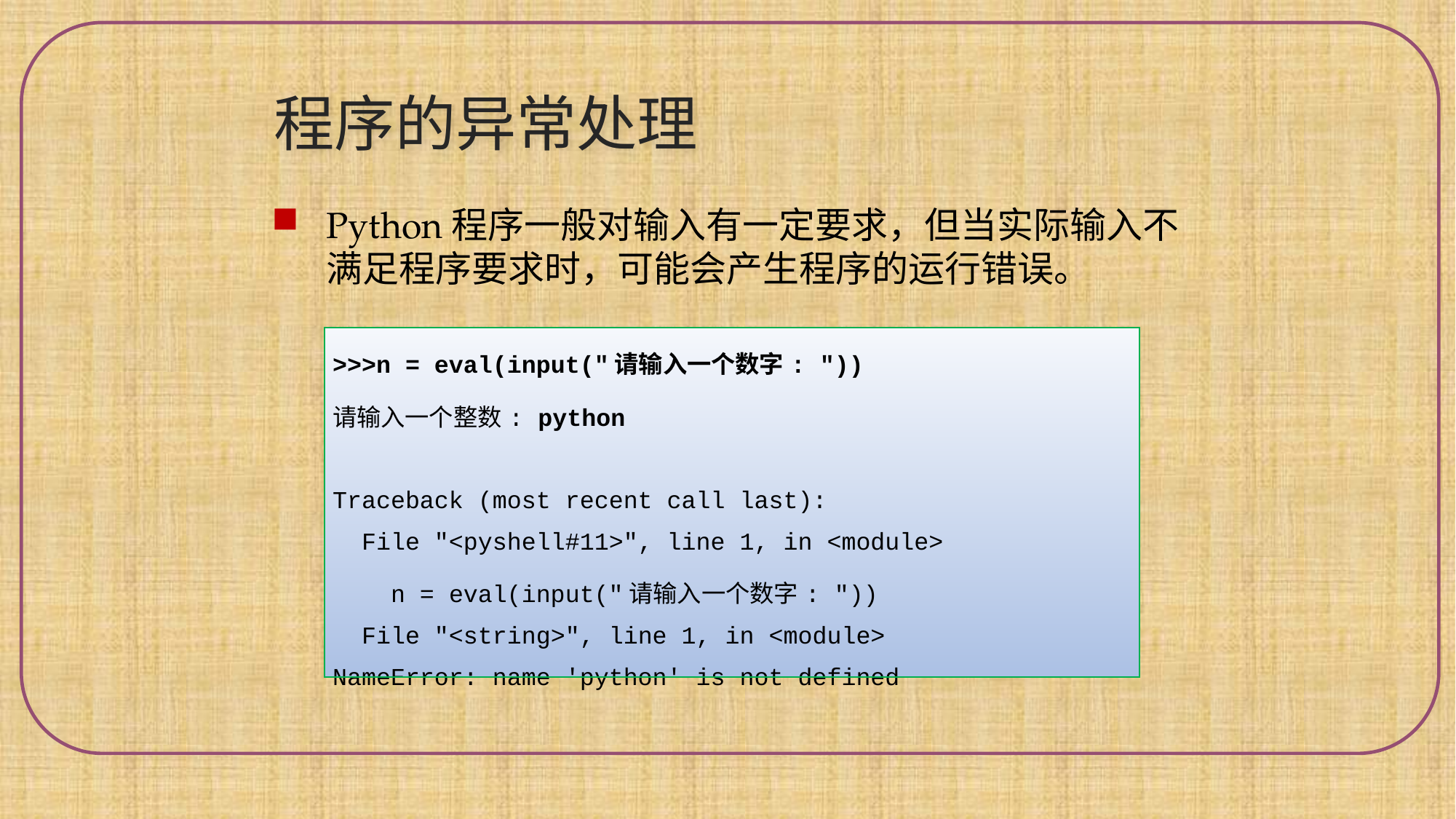

程序的异常处理
Python程序一般对输入有一定要求，但当实际输入不满足程序要求时，可能会产生程序的运行错误。

| >>>n = eval(input("请输入一个数字: ")) 请输入一个整数: python   Traceback (most recent call last): File "<pyshell#11>", line 1, in <module> n = eval(input("请输入一个数字: ")) File "<string>", line 1, in <module> NameError: name 'python' is not defined |
| --- |